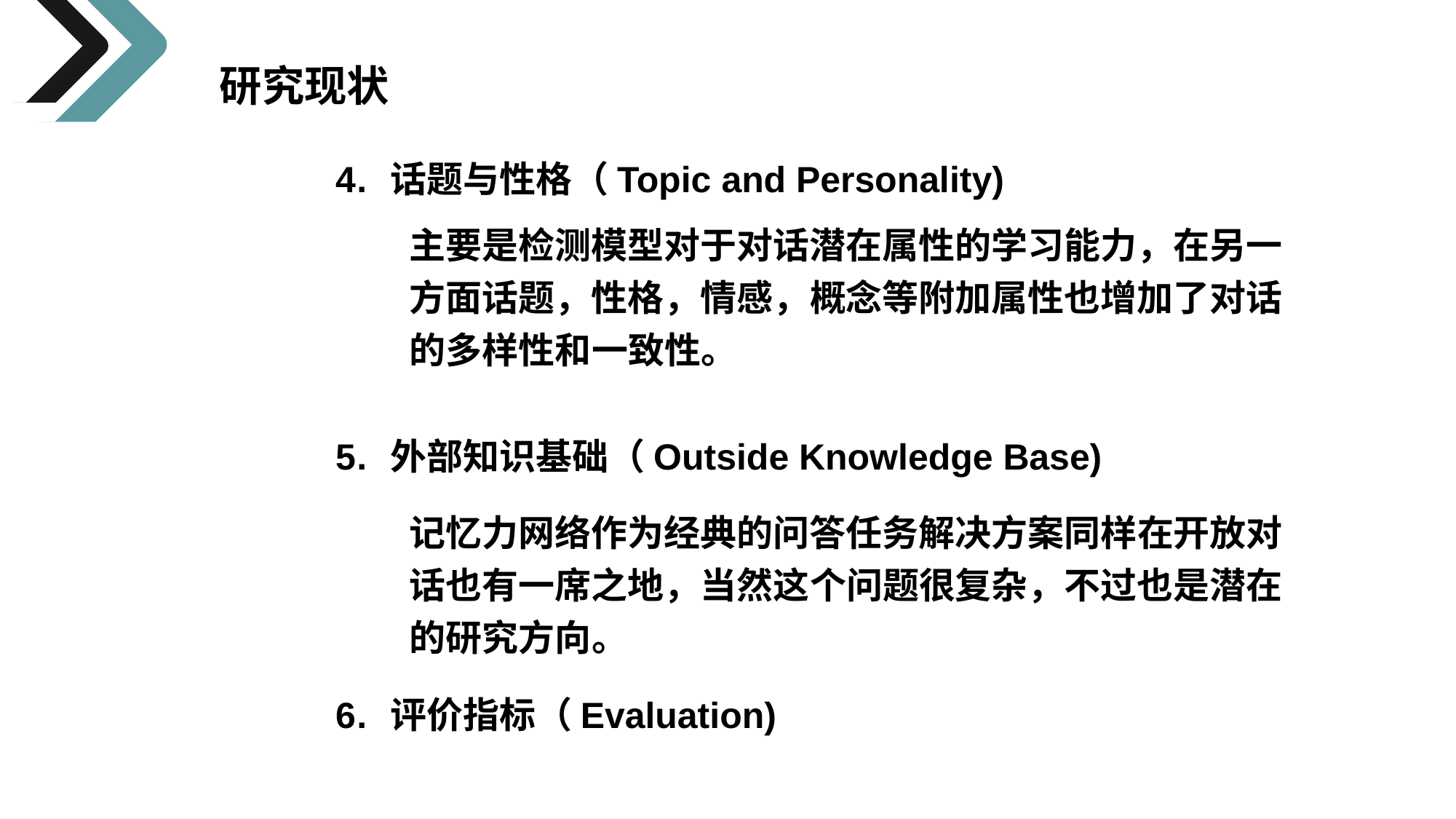

研究现状
话题与性格（Topic and Personality)
主要是检测模型对于对话潜在属性的学习能力，在另一方面话题，性格，情感，概念等附加属性也增加了对话的多样性和一致性。
外部知识基础（Outside Knowledge Base)
记忆力网络作为经典的问答任务解决方案同样在开放对话也有一席之地，当然这个问题很复杂，不过也是潜在的研究方向。
评价指标（Evaluation)